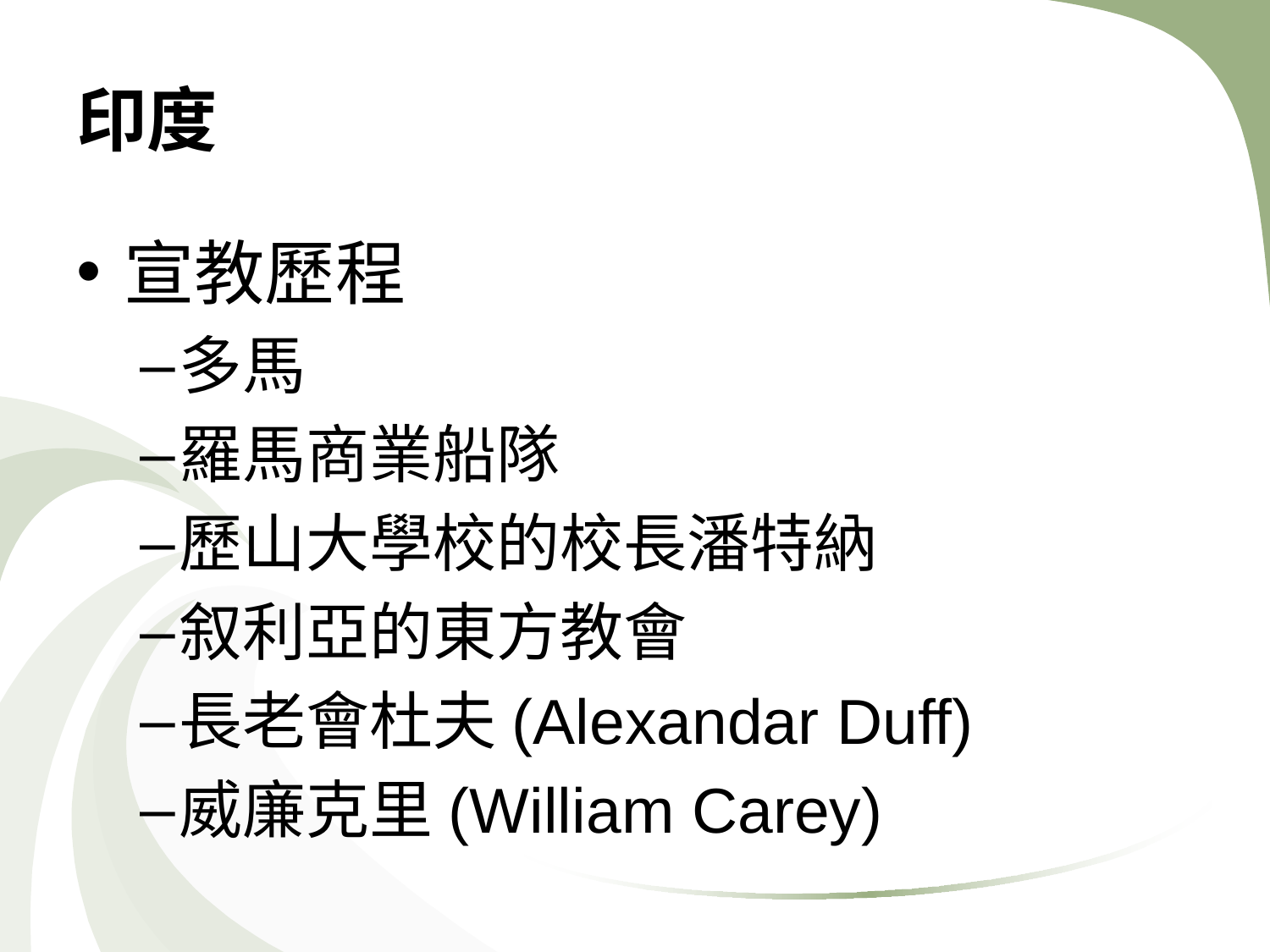

# 印度
宣教歷程
多馬
羅馬商業船隊
歷山大學校的校長潘特納
叙利亞的東方教會
長老會杜夫(Alexandar Duff)
威廉克里(William Carey)